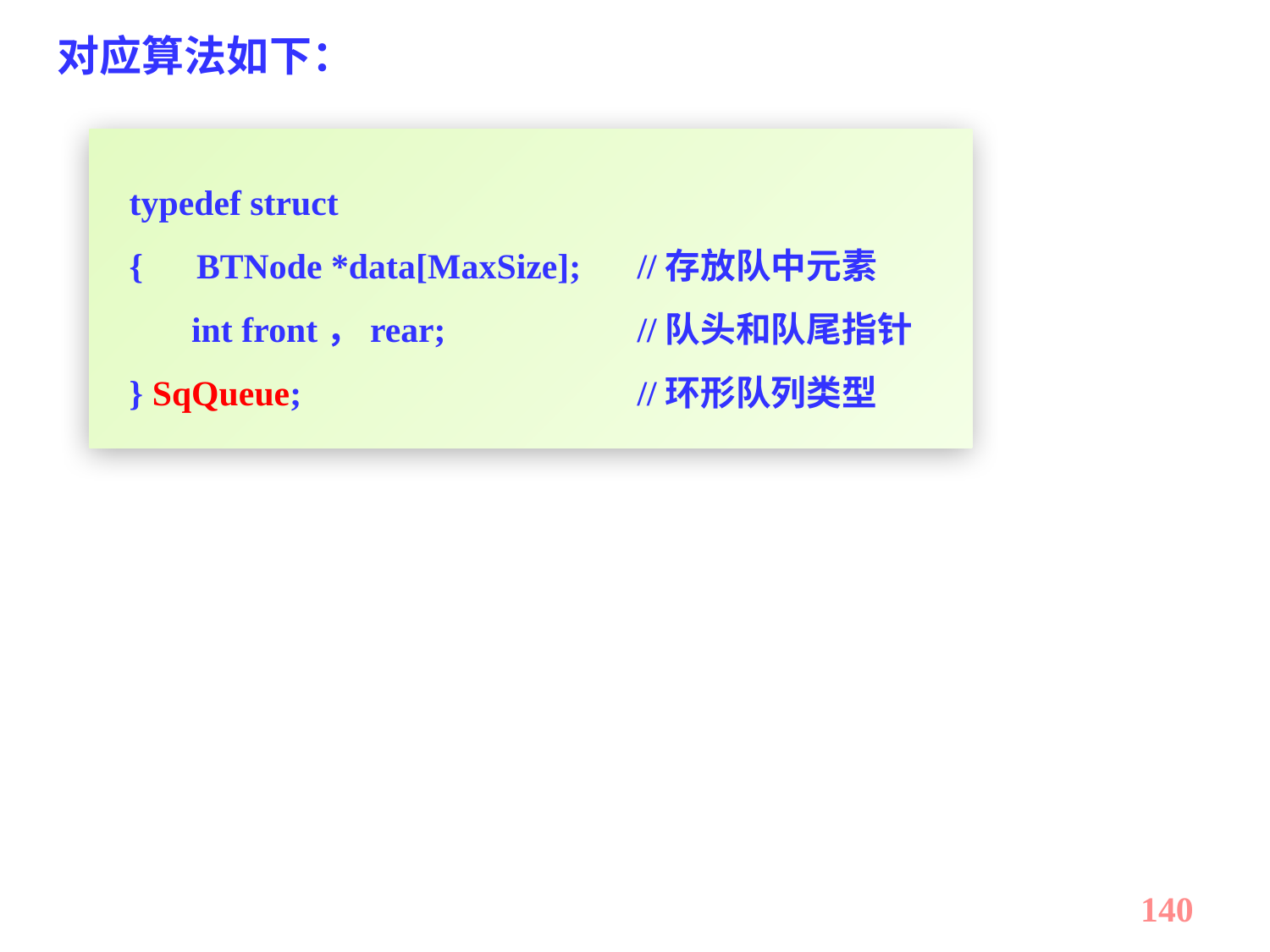

对应算法如下：
typedef struct
{      BTNode *data[MaxSize];	//存放队中元素
       int front，rear;		//队头和队尾指针
} SqQueue;			//环形队列类型
140